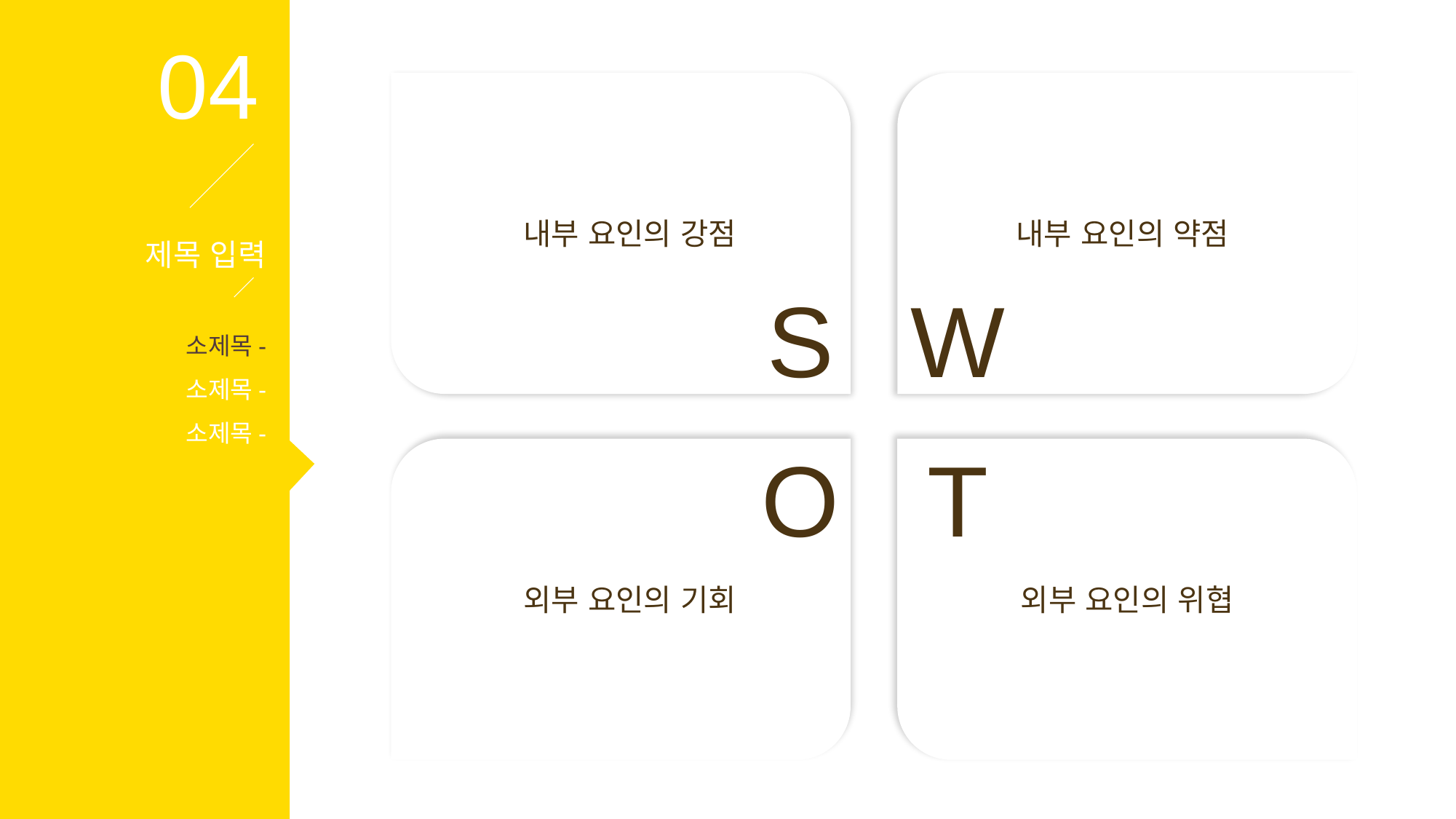

04
제목 입력
소제목-
소제목-
소제목-

S

W
내부 요인의 강점
내부 요인의 약점
O

T
외부 요인의 기회
외부 요인의 위협